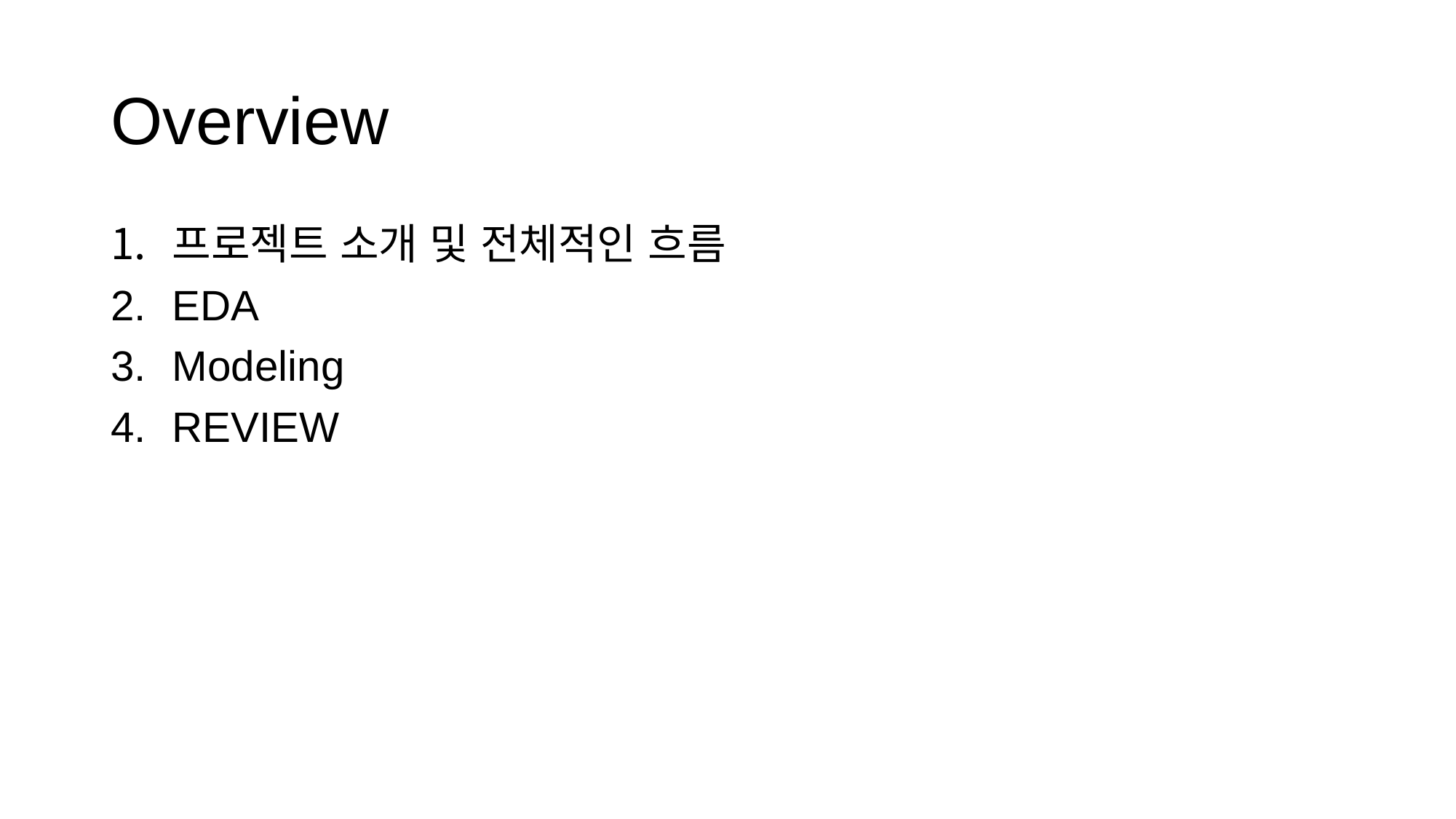

# Overview
프로젝트 소개 및 전체적인 흐름
EDA
Modeling
REVIEW